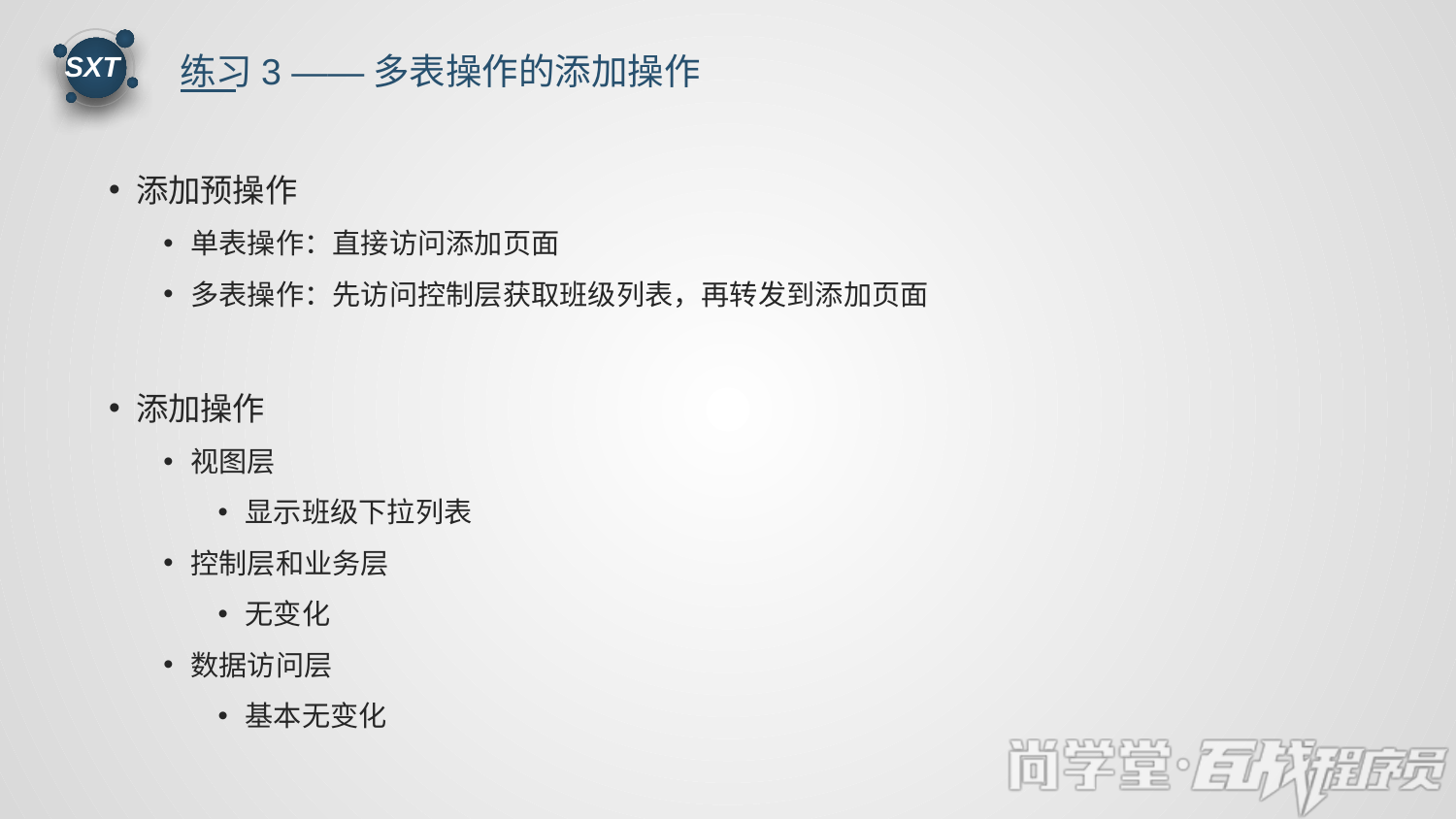

练习3 ——多表操作的添加操作
SXT
添加预操作
单表操作：直接访问添加页面
多表操作：先访问控制层获取班级列表，再转发到添加页面

添加操作
视图层
显示班级下拉列表
控制层和业务层
无变化
数据访问层
基本无变化